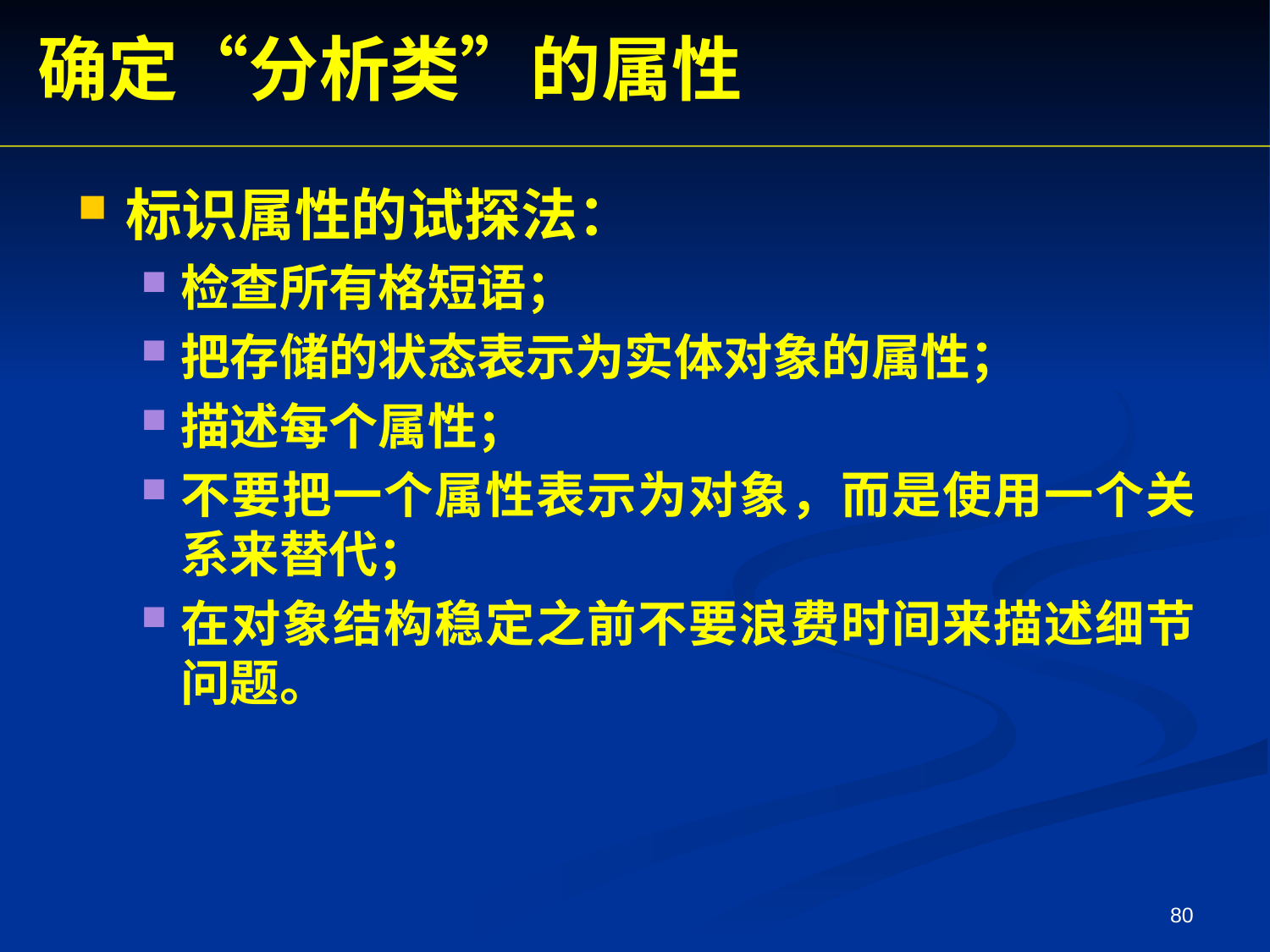

确定“分析类”的属性

标识属性的试探法：
检查所有格短语；
把存储的状态表示为实体对象的属性；
描述每个属性；
不要把一个属性表示为对象，而是使用一个关系来替代；
在对象结构稳定之前不要浪费时间来描述细节问题。
80